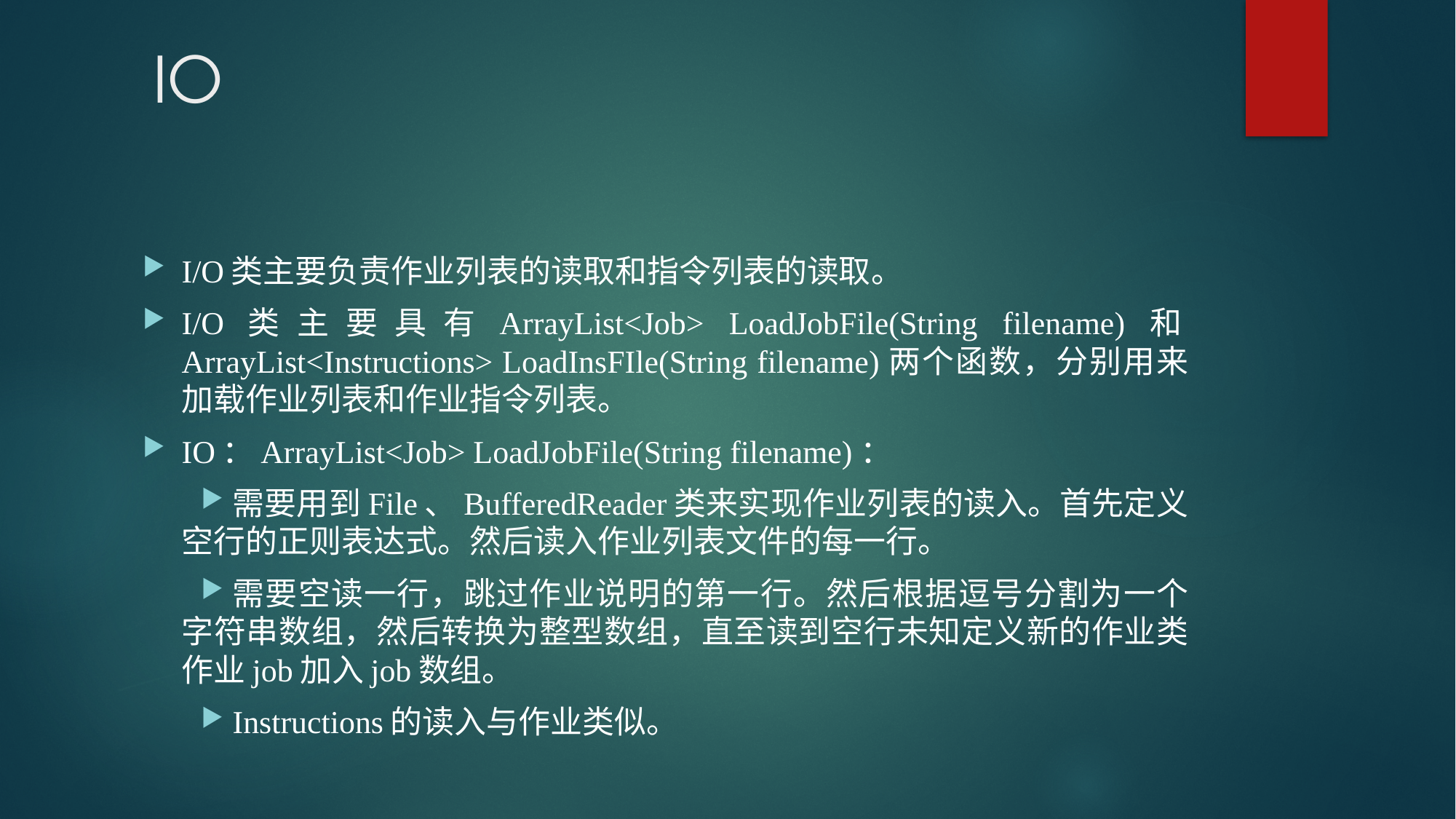

# IO
I/O类主要负责作业列表的读取和指令列表的读取。
I/O类主要具有ArrayList<Job> LoadJobFile(String filename)和ArrayList<Instructions> LoadInsFIle(String filename)两个函数，分别用来加载作业列表和作业指令列表。
IO：ArrayList<Job> LoadJobFile(String filename)：
需要用到File、BufferedReader类来实现作业列表的读入。首先定义空行的正则表达式。然后读入作业列表文件的每一行。
需要空读一行，跳过作业说明的第一行。然后根据逗号分割为一个字符串数组，然后转换为整型数组，直至读到空行未知定义新的作业类作业job加入job数组。
Instructions的读入与作业类似。